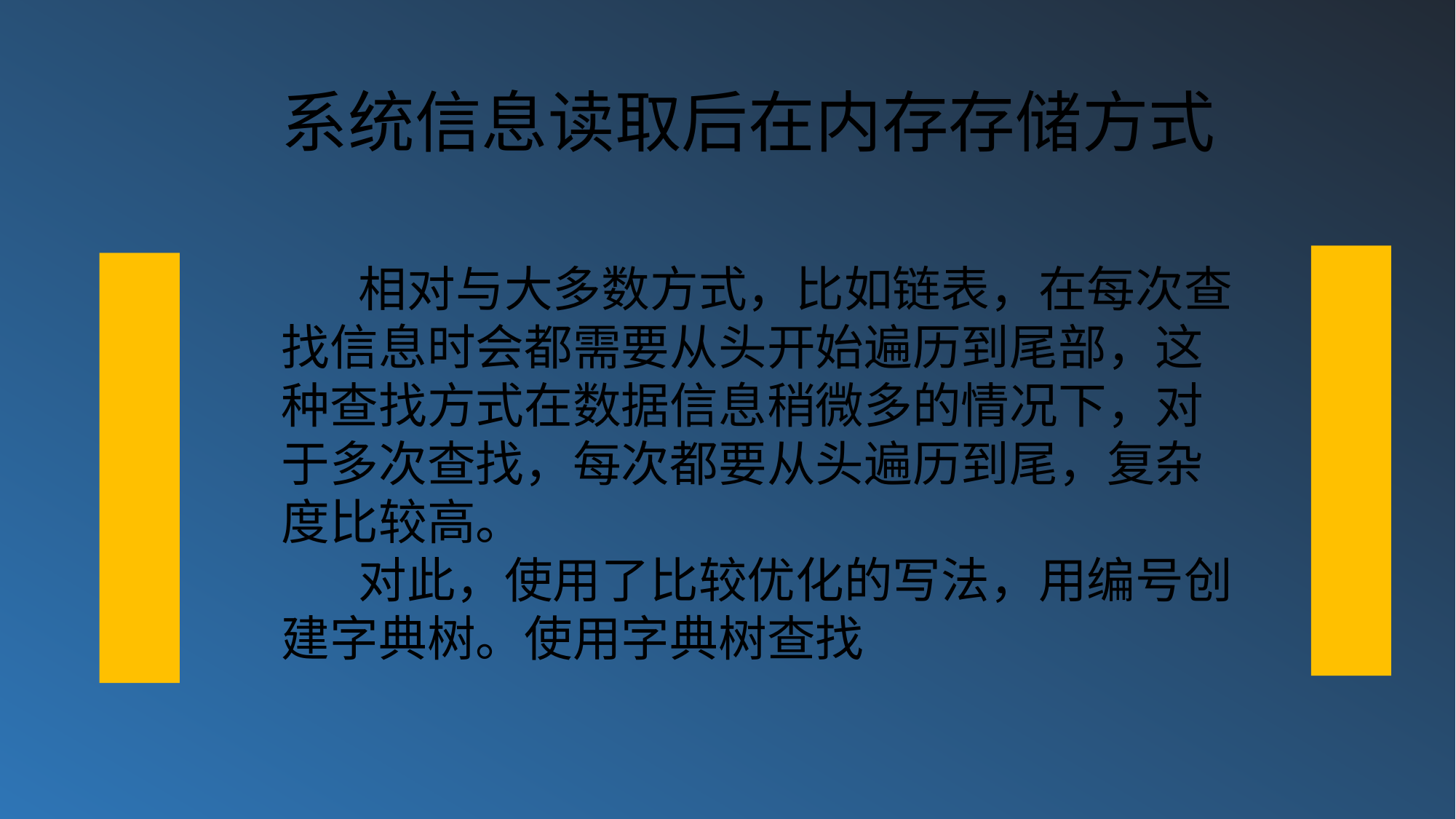

系统信息读取后在内存存储方式

      相对与大多数方式，比如链表，在每次查找信息时会都需要从头开始遍历到尾部，这种查找方式在数据信息稍微多的情况下，对于多次查找，每次都要从头遍历到尾，复杂度比较高。
      对此，使用了比较优化的写法，用编号创建字典树。使用字典树查找